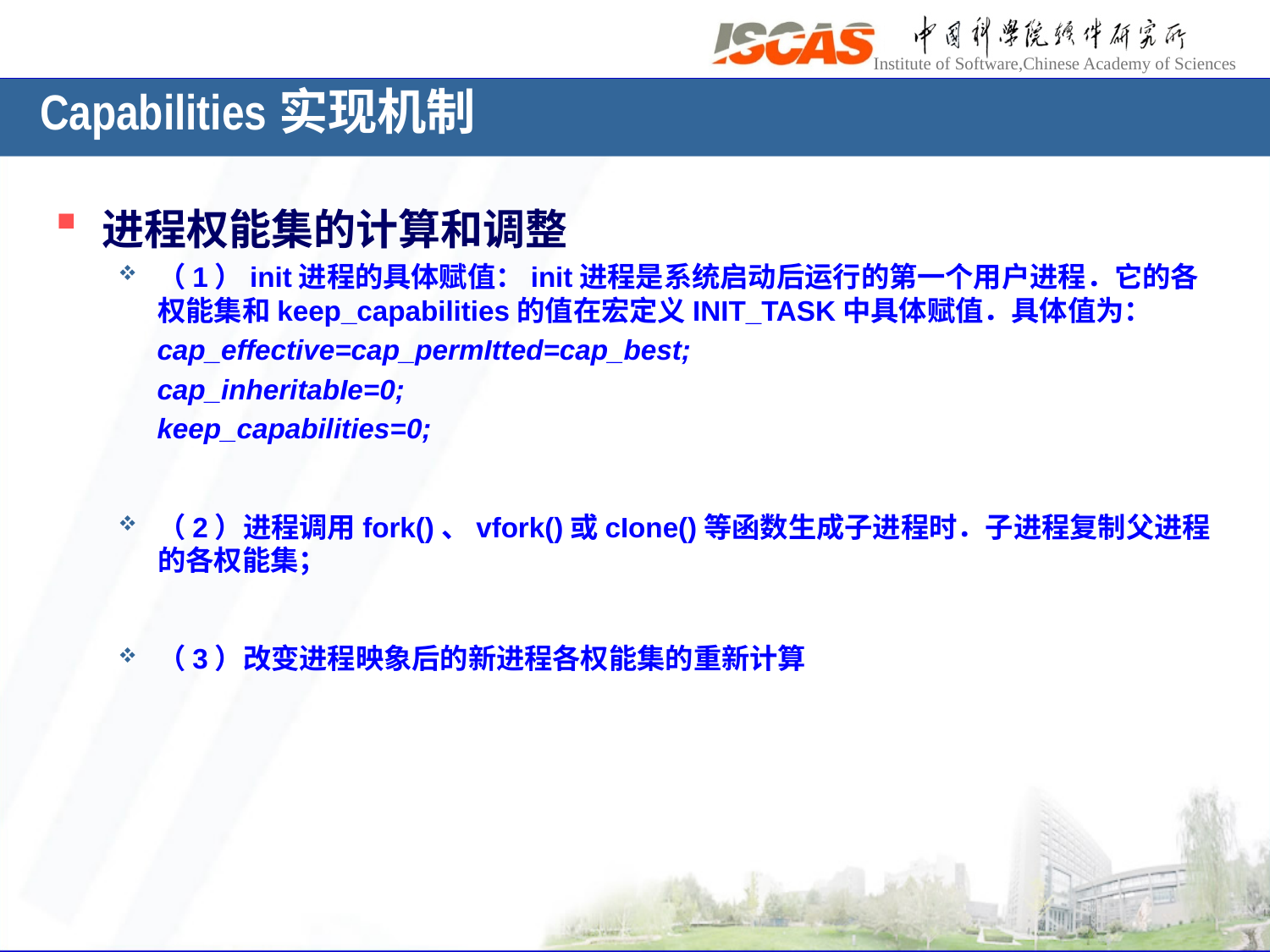

# Capabilities实现机制
进程权能集的计算和调整
（1）init进程的具体赋值：init进程是系统启动后运行的第一个用户进程．它的各权能集和keep_capabilities的值在宏定义INIT_TASK中具体赋值．具体值为：
     cap_effective=cap_permItted=cap_best;
     cap_inheritabIe=0;
     keep_capabilities=0;

（2）进程调用fork()、vfork()或cIone()等函数生成子进程时．子进程复制父进程的各权能集；

（3）改变进程映象后的新进程各权能集的重新计算